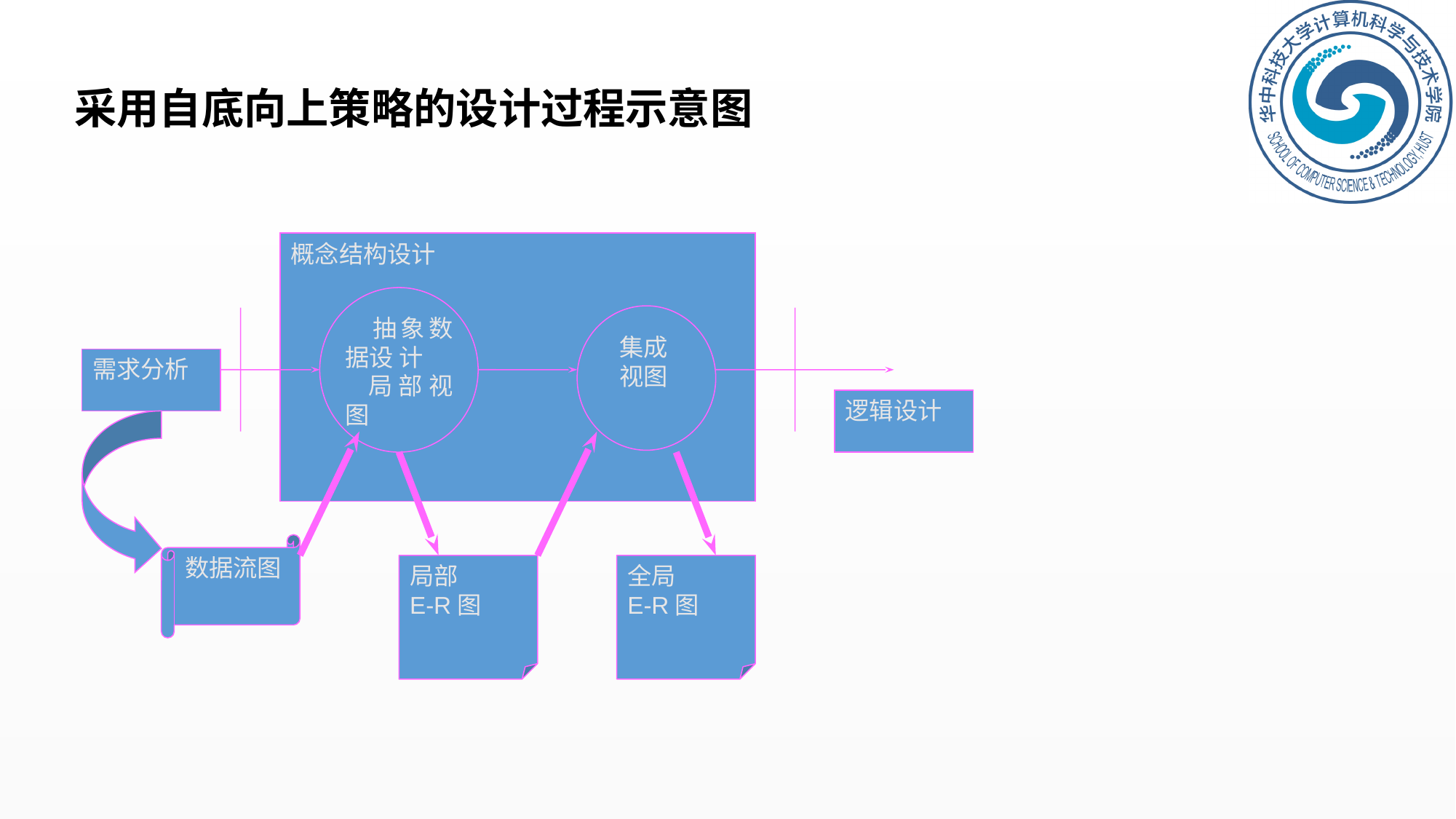

# 采用自底向上策略的设计过程示意图
概念结构设计
  抽象数据设 计
 局部视图
 集成
 视图

需求分析

逻辑设计

数据流图

局部
E-R图

全局
E-R图